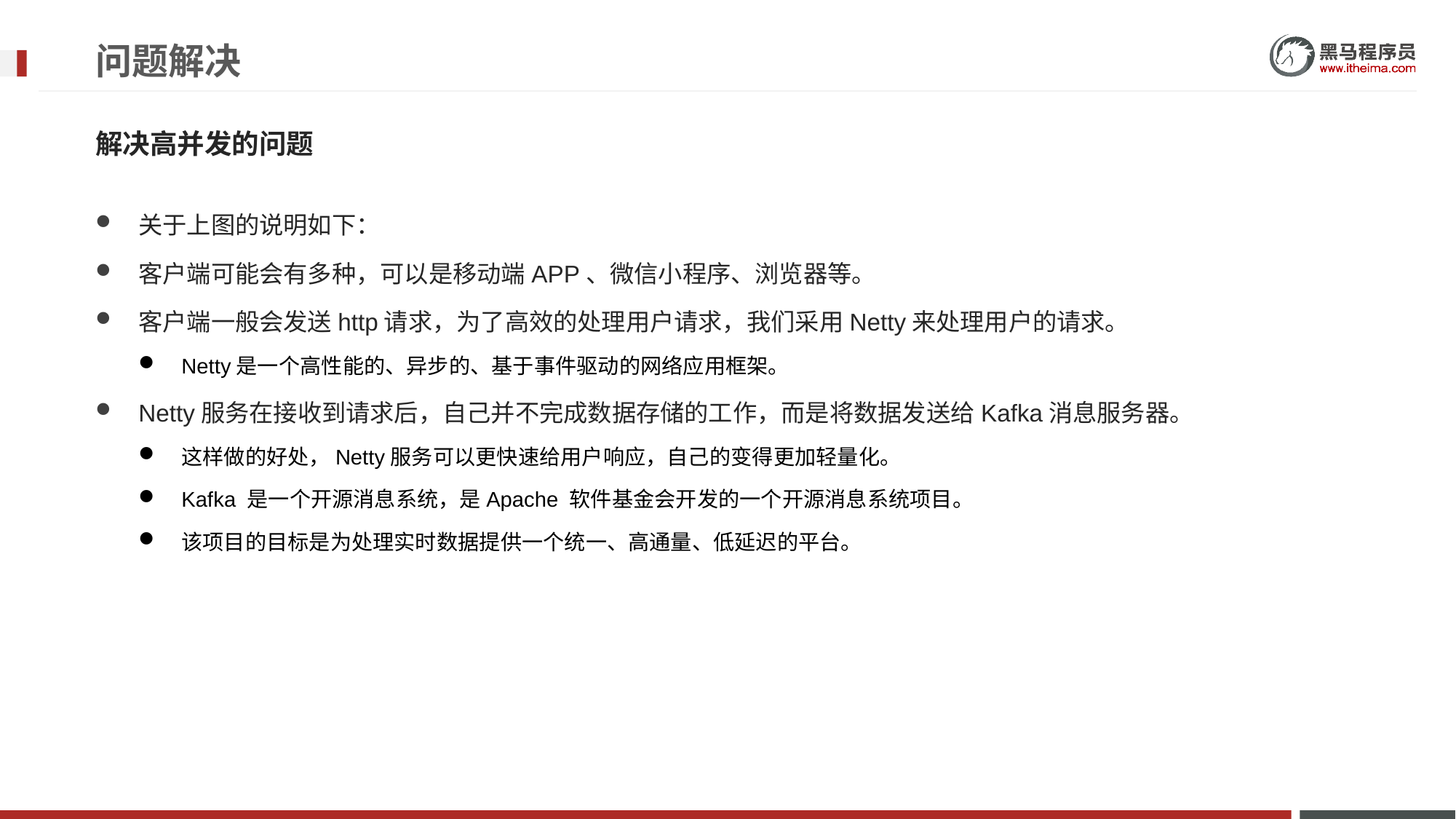

# 问题解决
解决高并发的问题
关于上图的说明如下：
客户端可能会有多种，可以是移动端APP、微信小程序、浏览器等。
客户端一般会发送http请求，为了高效的处理用户请求，我们采用Netty来处理用户的请求。
Netty是一个高性能的、异步的、基于事件驱动的网络应用框架。
Netty服务在接收到请求后，自己并不完成数据存储的工作，而是将数据发送给Kafka消息服务器。
这样做的好处，Netty服务可以更快速给用户响应，自己的变得更加轻量化。
Kafka 是一个开源消息系统，是Apache 软件基金会开发的一个开源消息系统项目。
该项目的目标是为处理实时数据提供一个统一、高通量、低延迟的平台。